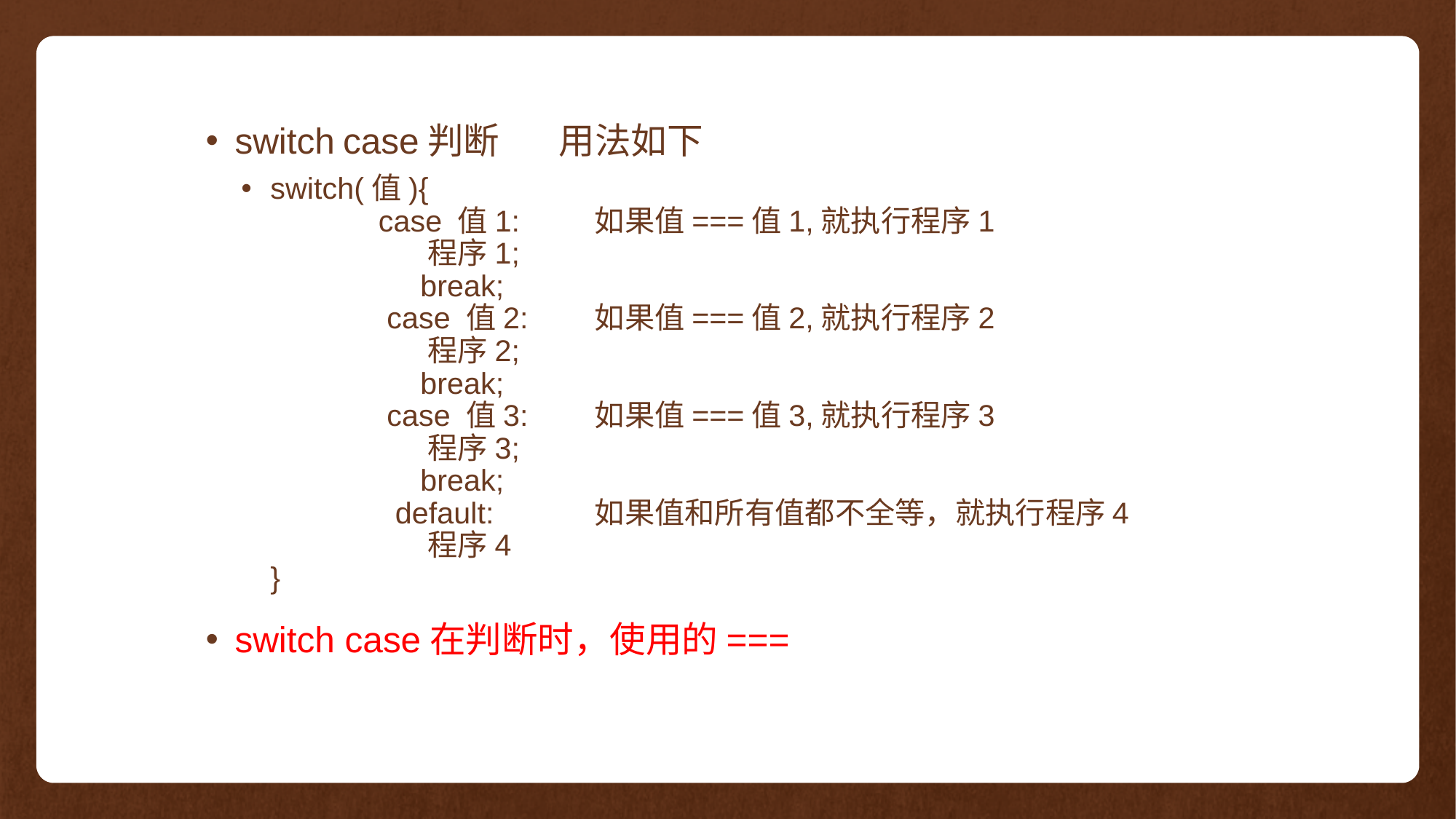

switch	case判断	用法如下
switch(值){
	case 值1:		如果值===值1,就执行程序1
	     程序1;
	     break;
	 case 值2:		如果值===值2,就执行程序2
	     程序2;
	     break;
	 case 值3:		如果值===值3,就执行程序3
	     程序3;
	     break;
	  default:		如果值和所有值都不全等，就执行程序4
	     程序4
}
switch case在判断时，使用的===